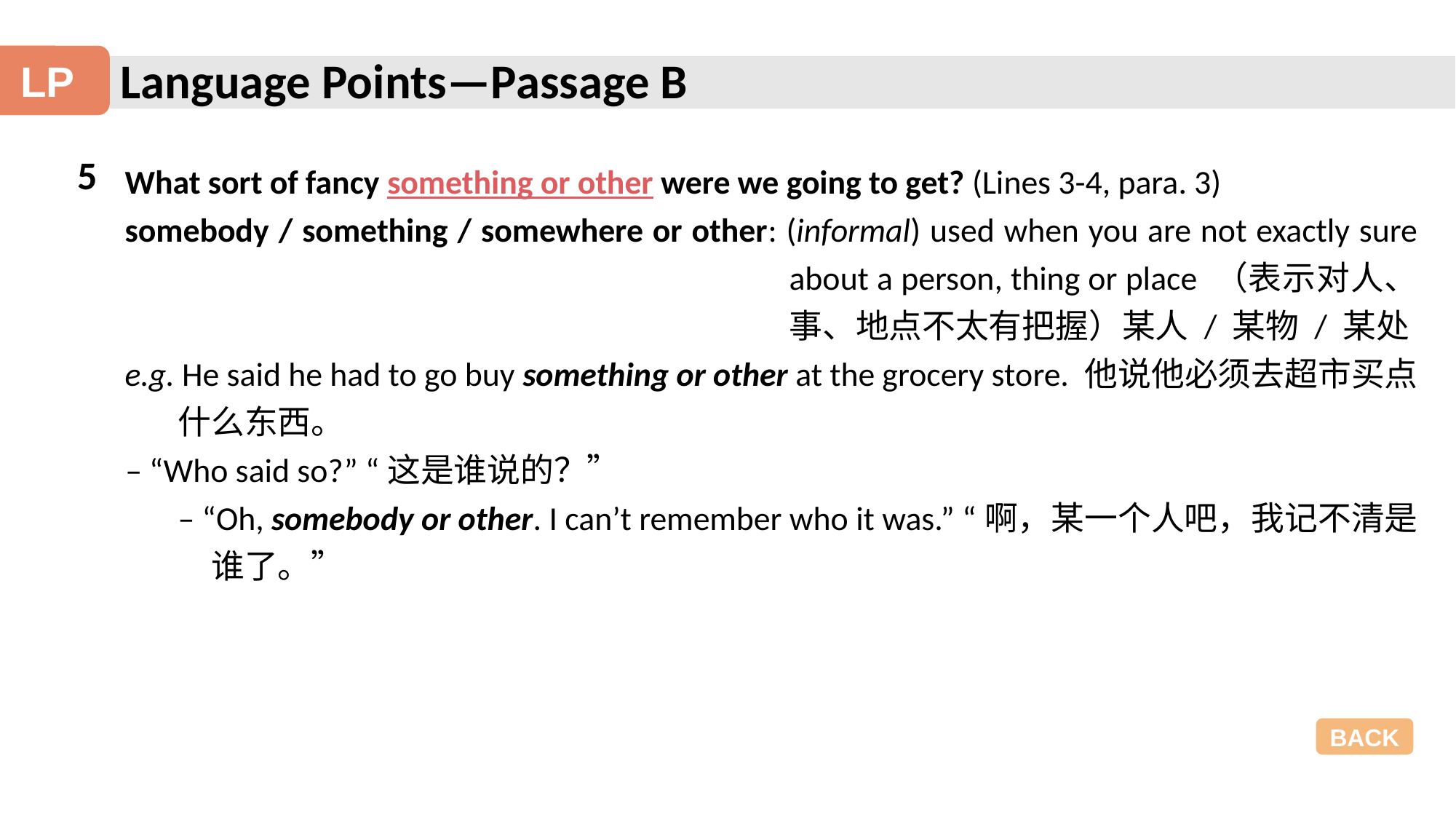

Language Points—Passage B
LP

5
What sort of fancy something or other were we going to get? (Lines 3-4, para. 3)
somebody / something / somewhere or other: (informal) used when you are not exactly sure about a person, thing or place （表示对人、事、地点不太有把握）某人 / 某物 / 某处
e.g. He said he had to go buy something or other at the grocery store. 他说他必须去超市买点什么东西。
– “Who said so?” “这是谁说的？”
– “Oh, somebody or other. I can’t remember who it was.” “啊，某一个人吧，我记不清是谁了。”
BACK